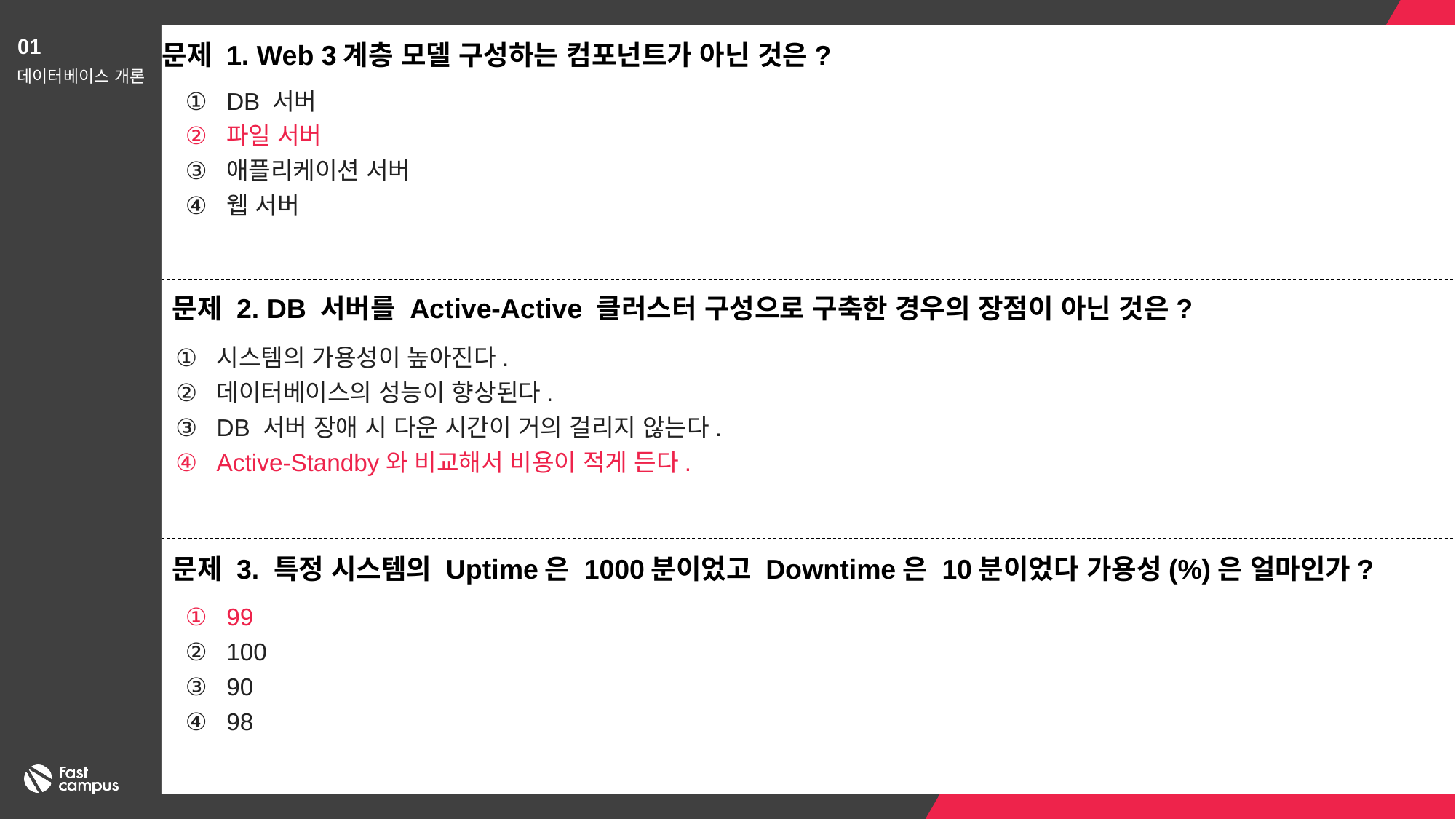

01
문제 1. Web 3계층 모델 구성하는 컴포넌트가 아닌 것은?
데이터베이스 개론
DB 서버
파일 서버
애플리케이션 서버
웹 서버
문제 2. DB 서버를 Active-Active 클러스터 구성으로 구축한 경우의 장점이 아닌 것은?
시스템의 가용성이 높아진다.
데이터베이스의 성능이 향상된다.
DB 서버 장애 시 다운 시간이 거의 걸리지 않는다.
Active-Standby와 비교해서 비용이 적게 든다.
문제 3. 특정 시스템의 Uptime은 1000분이었고 Downtime은 10분이었다 가용성(%)은 얼마인가?
99
100
90
98